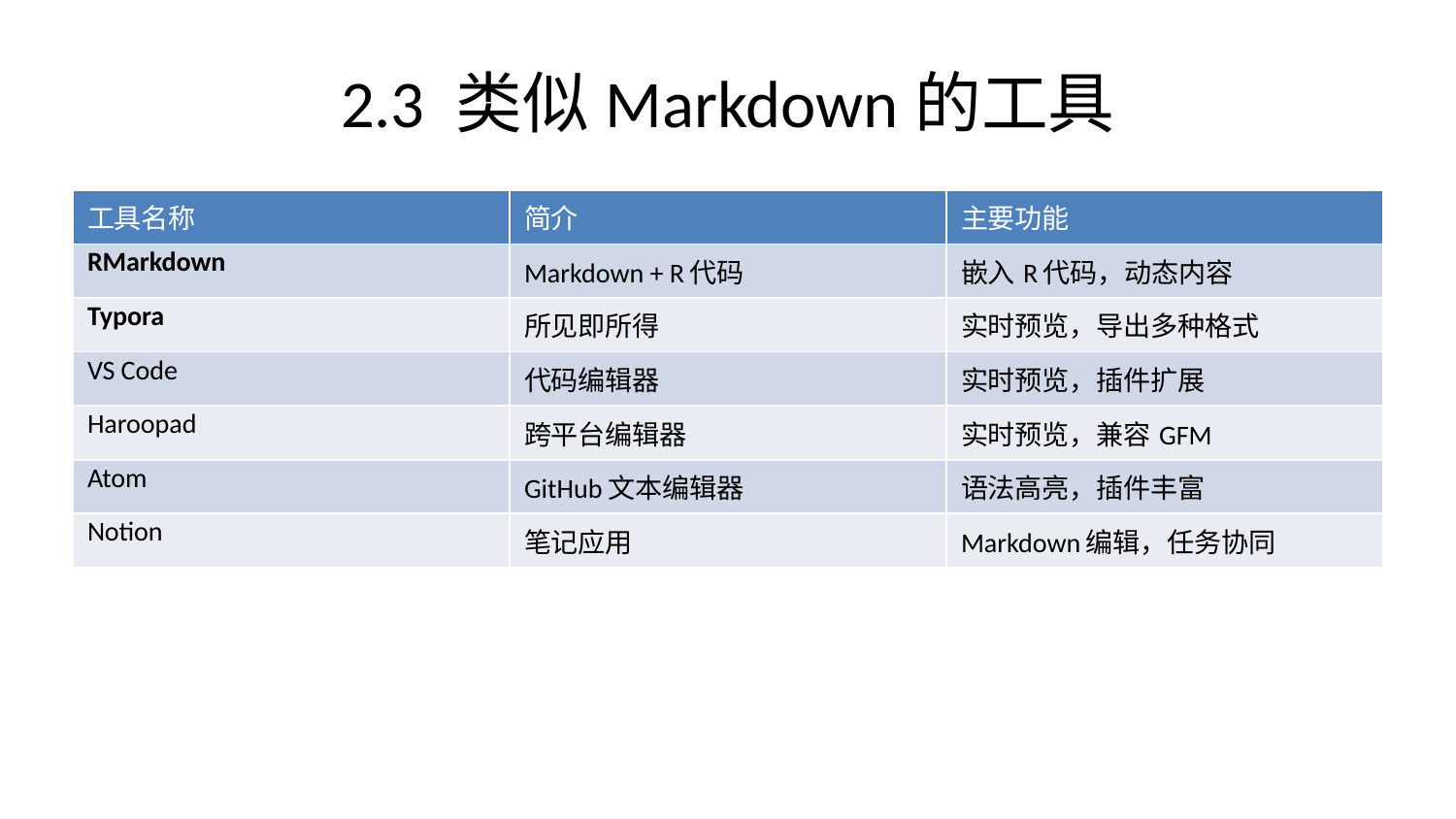

# 2.3 类似Markdown的工具
| 工具名称 | 简介 | 主要功能 |
| --- | --- | --- |
| RMarkdown | Markdown + R代码 | 嵌入R代码，动态内容 |
| Typora | 所见即所得 | 实时预览，导出多种格式 |
| VS Code | 代码编辑器 | 实时预览，插件扩展 |
| Haroopad | 跨平台编辑器 | 实时预览，兼容GFM |
| Atom | GitHub文本编辑器 | 语法高亮，插件丰富 |
| Notion | 笔记应用 | Markdown编辑，任务协同 |